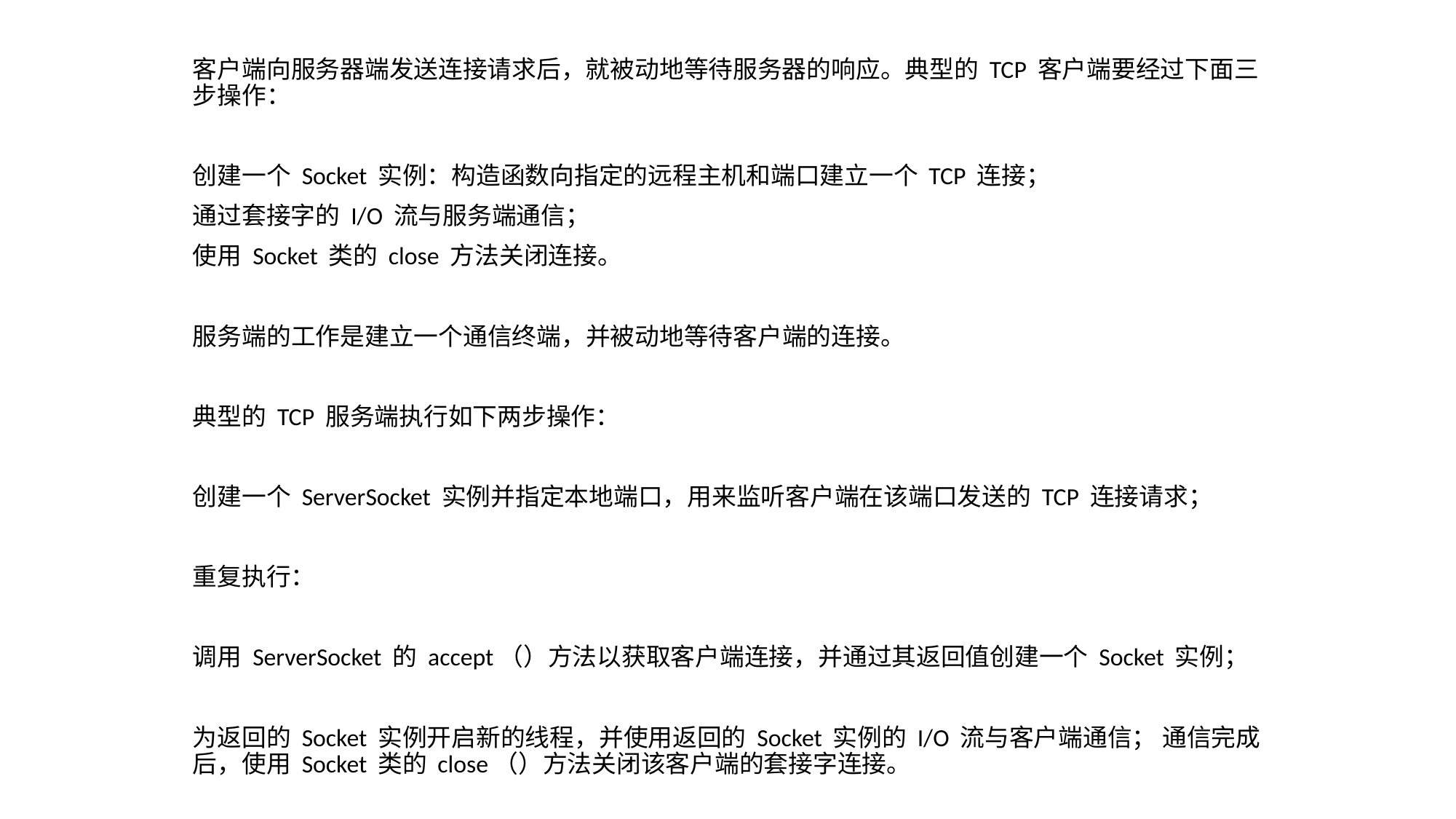

客户端向服务器端发送连接请求后，就被动地等待服务器的响应。典型的 TCP 客户端要经过下面三步操作：

创建一个 Socket 实例：构造函数向指定的远程主机和端口建立一个 TCP 连接；
通过套接字的 I/O 流与服务端通信；
使用 Socket 类的 close 方法关闭连接。

服务端的工作是建立一个通信终端，并被动地等待客户端的连接。

典型的 TCP 服务端执行如下两步操作：

创建一个 ServerSocket 实例并指定本地端口，用来监听客户端在该端口发送的 TCP 连接请求；

重复执行：

调用 ServerSocket 的 accept（）方法以获取客户端连接，并通过其返回值创建一个 Socket 实例；

为返回的 Socket 实例开启新的线程，并使用返回的 Socket 实例的 I/O 流与客户端通信； 通信完成后，使用 Socket 类的 close（）方法关闭该客户端的套接字连接。